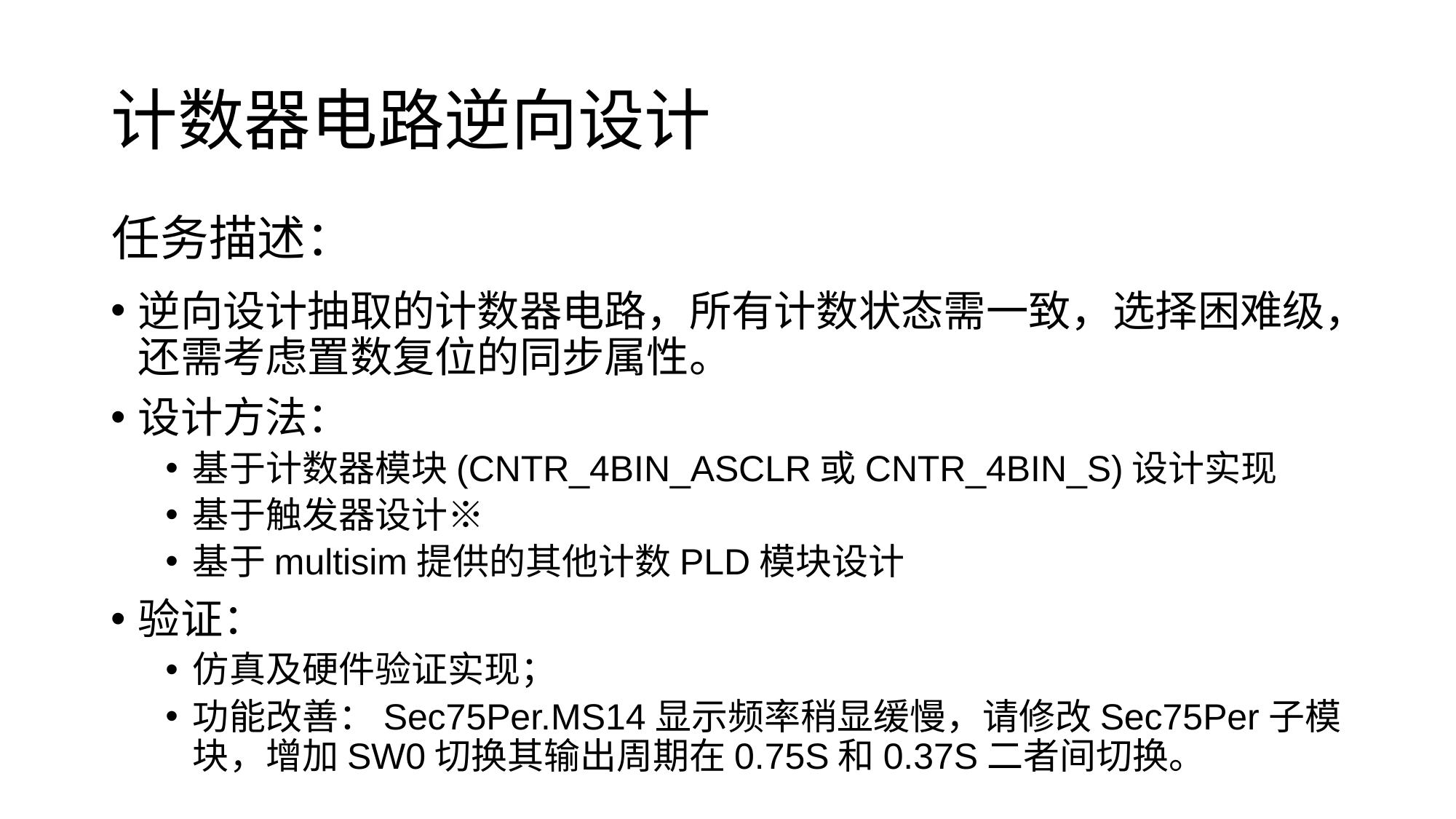

# 计数器电路逆向设计
任务描述：

逆向设计抽取的计数器电路，所有计数状态需一致，选择困难级，还需考虑置数复位的同步属性。
设计方法：
基于计数器模块(CNTR_4BIN_ASCLR或CNTR_4BIN_S)设计实现
基于触发器设计※
基于multisim提供的其他计数PLD模块设计
验证：
仿真及硬件验证实现；
功能改善：Sec75Per.MS14显示频率稍显缓慢，请修改Sec75Per子模块，增加SW0切换其输出周期在0.75S和0.37S二者间切换。